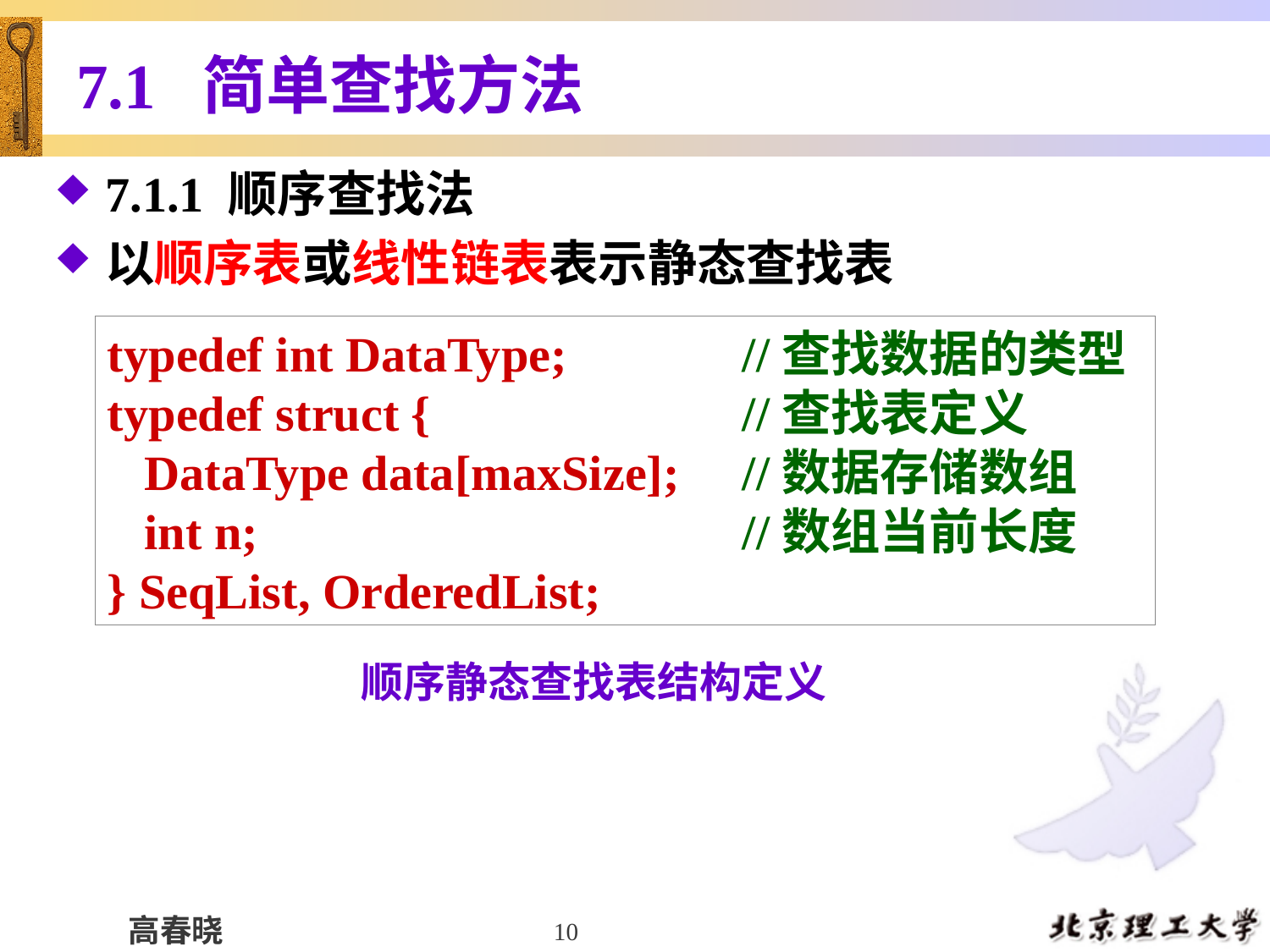

# 7.1  简单查找方法
7.1.1 顺序查找法
以顺序表或线性链表表示静态查找表

typedef int DataType; 		//查找数据的类型
typedef struct {			//查找表定义
   DataType data[maxSize]; 	//数据存储数组
   int n; 				//数组当前长度
} SeqList, OrderedList;
顺序静态查找表结构定义
10